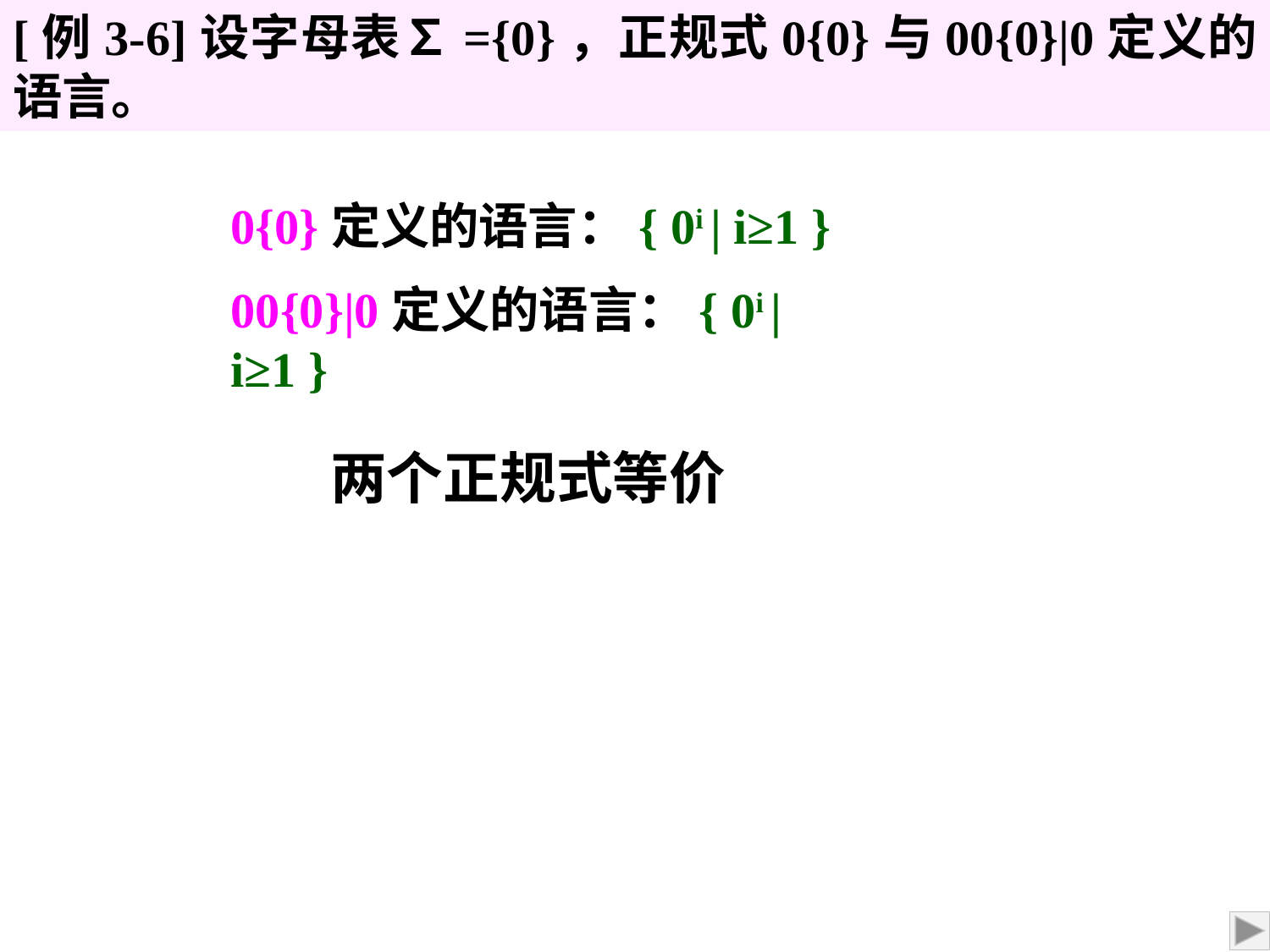

[例3-6]设字母表∑={0}，正规式0{0}与00{0}|0定义的语言。
0{0}定义的语言：{ 0i | i≥1 }
00{0}|0定义的语言：{ 0i |i≥1 }
两个正规式等价